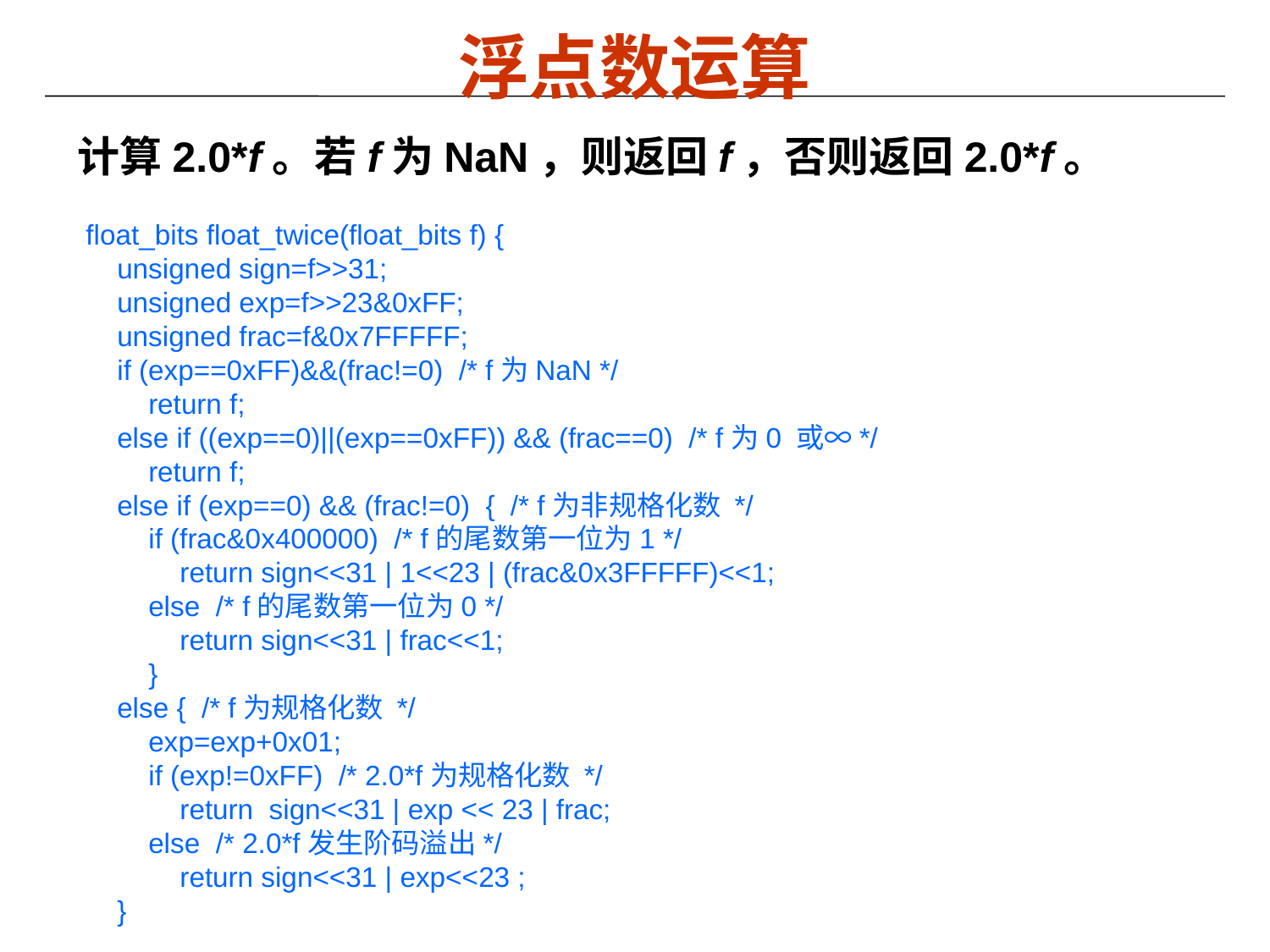

# 浮点数运算
计算2.0*f。若f为NaN，则返回f，否则返回2.0*f。
float_bits float_twice(float_bits f) {
    unsigned sign=f>>31;
    unsigned exp=f>>23&0xFF;
    unsigned frac=f&0x7FFFFF;
    if (exp==0xFF)&&(frac!=0)  /* f为NaN */
        return f;
    else if ((exp==0)||(exp==0xFF)) && (frac==0)  /* f为0 或∞*/
        return f;
    else if (exp==0) && (frac!=0)  {  /* f为非规格化数 */
        if (frac&0x400000)  /* f的尾数第一位为1 */
            return sign<<31 | 1<<23 | (frac&0x3FFFFF)<<1;
        else  /* f的尾数第一位为0 */
            return sign<<31 | frac<<1;
        }
    else {  /* f为规格化数 */
        exp=exp+0x01;
        if (exp!=0xFF)  /* 2.0*f为规格化数 */
            return  sign<<31 | exp << 23 | frac;
        else  /* 2.0*f发生阶码溢出*/
            return sign<<31 | exp<<23 ;
    }